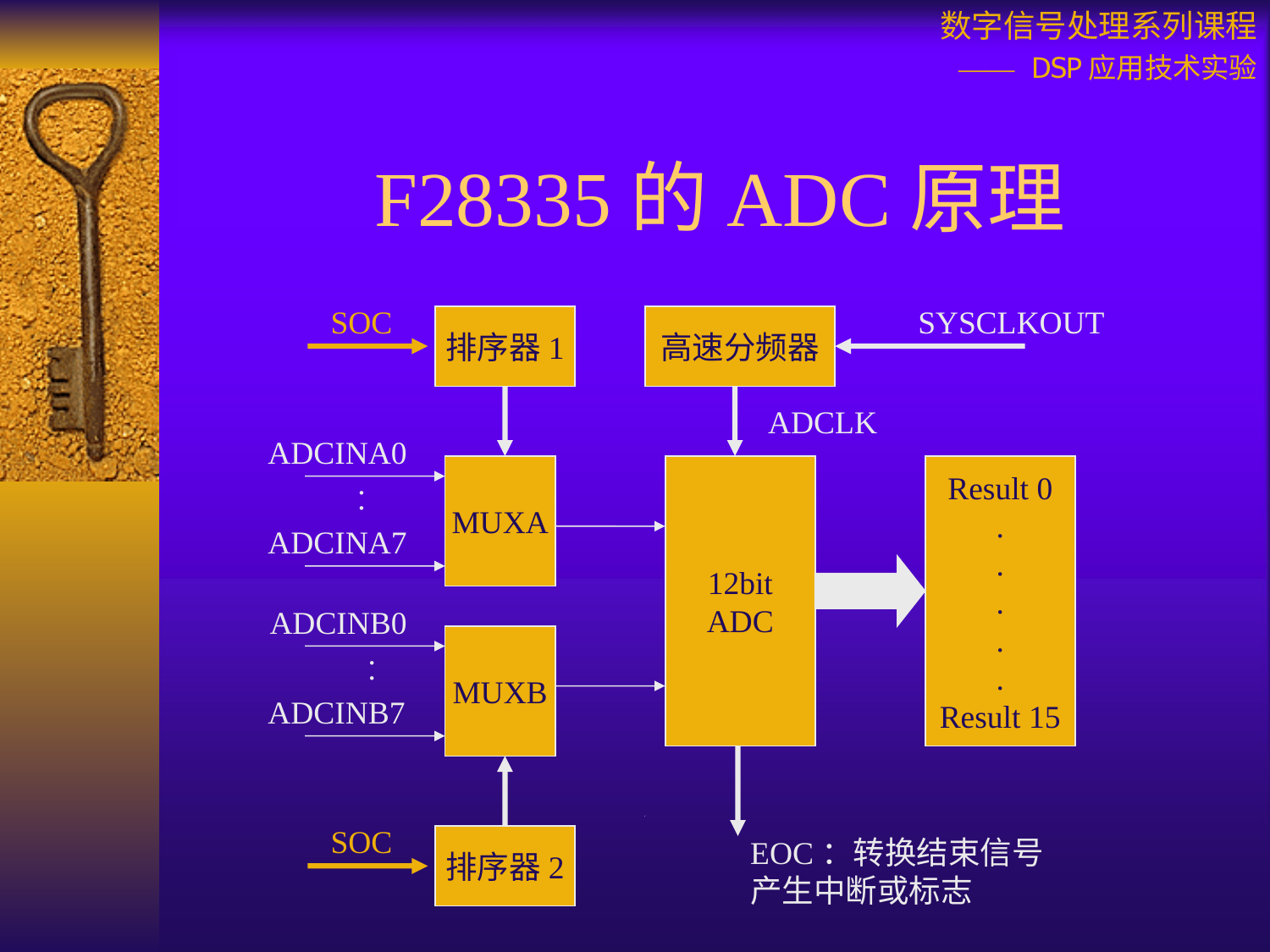

# F28335的ADC原理
SOC
SYSCLKOUT
排序器1
高速分频器

ADCLK
ADCINA0
MUXA
12bit
ADC
Result 0
.
.
.
.
.
Result 15

.
.
ADCINA7

ADCINB0
MUXB

.
.
ADCINB7

SOC

排序器2
EOC：转换结束信号
产生中断或标志